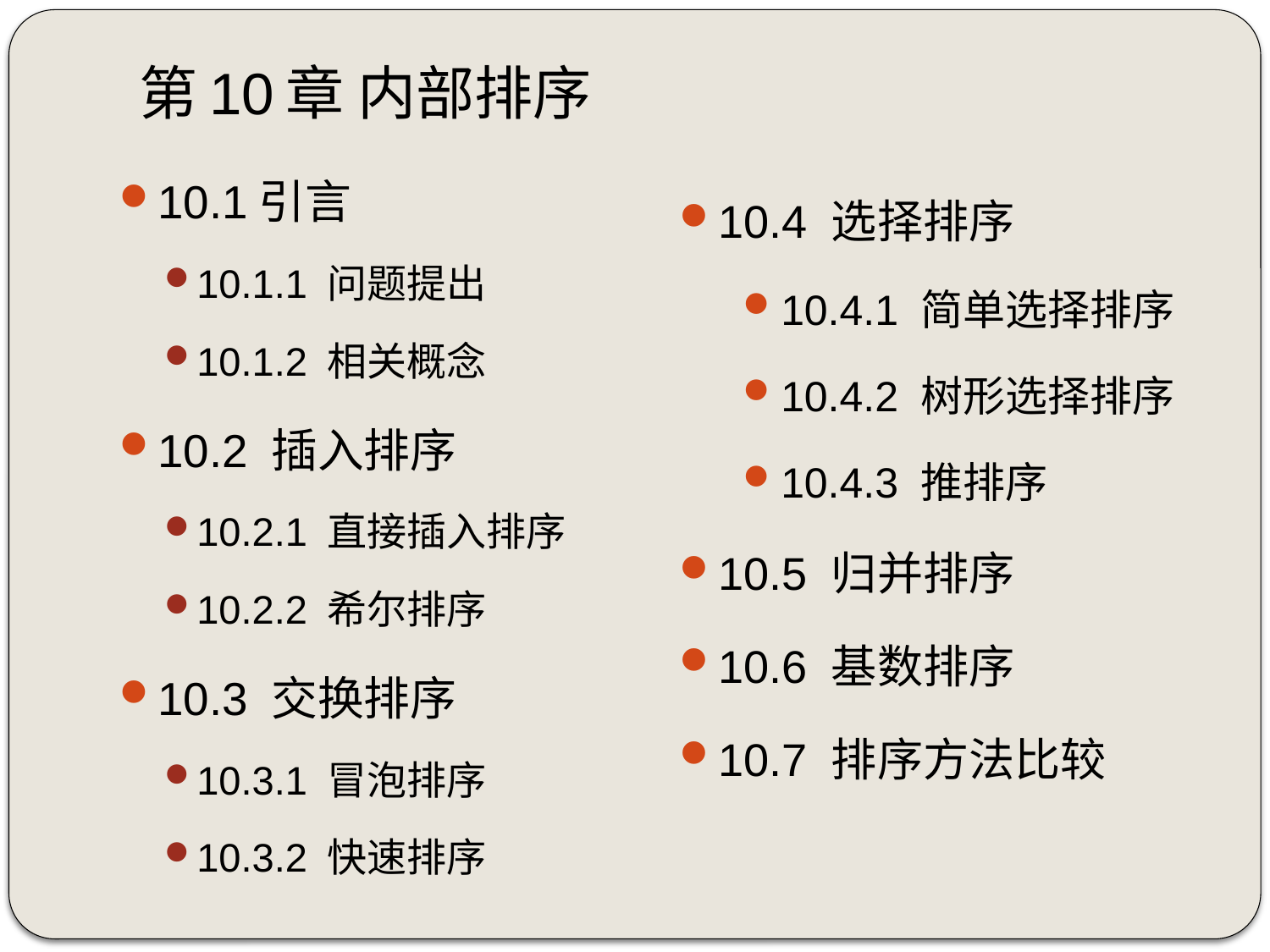

# 第10章 内部排序
10.1引言
10.1.1 问题提出
10.1.2 相关概念
10.2 插入排序
10.2.1 直接插入排序
10.2.2 希尔排序
10.3 交换排序
10.3.1 冒泡排序
10.3.2 快速排序
10.4 选择排序
10.4.1 简单选择排序
10.4.2 树形选择排序
10.4.3 推排序
10.5 归并排序
10.6 基数排序
10.7 排序方法比较